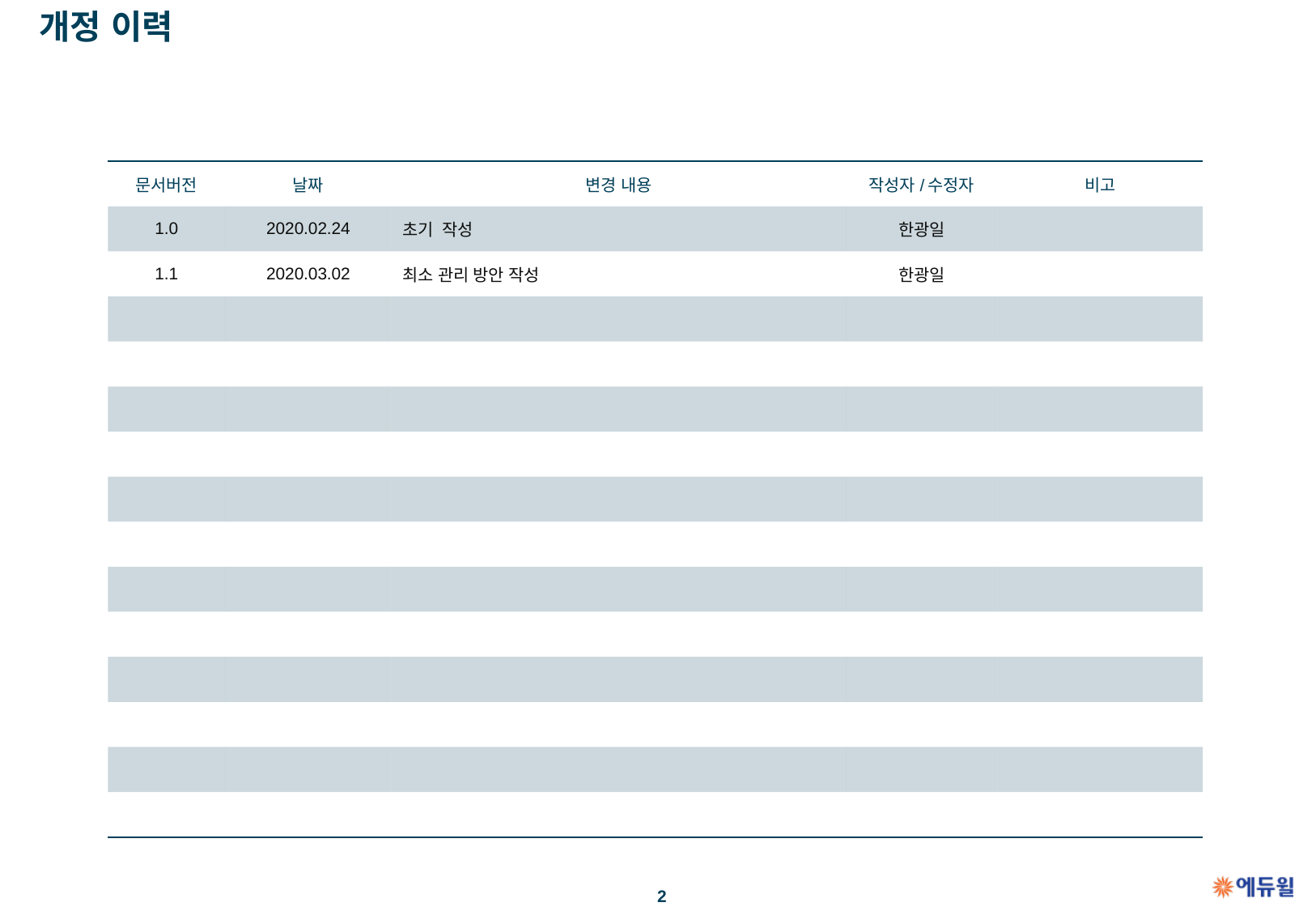

개정 이력
| 문서버전 | 날짜 | 변경 내용 | 작성자/수정자 | 비고 |
| --- | --- | --- | --- | --- |
| 1.0 | 2020.02.24 | 초기 작성 | 한광일 |  |
| 1.1 | 2020.03.02 | 최소 관리 방안 작성 | 한광일 |  |
|  |  |  |  |  |
|  |  |  |  |  |
|  |  |  |  |  |
|  |  |  |  |  |
|  |  |  |  |  |
|  |  |  |  |  |
|  |  |  |  |  |
|  |  |  |  |  |
|  |  |  |  |  |
|  |  |  |  |  |
|  |  |  |  |  |
|  |  |  |  |  |